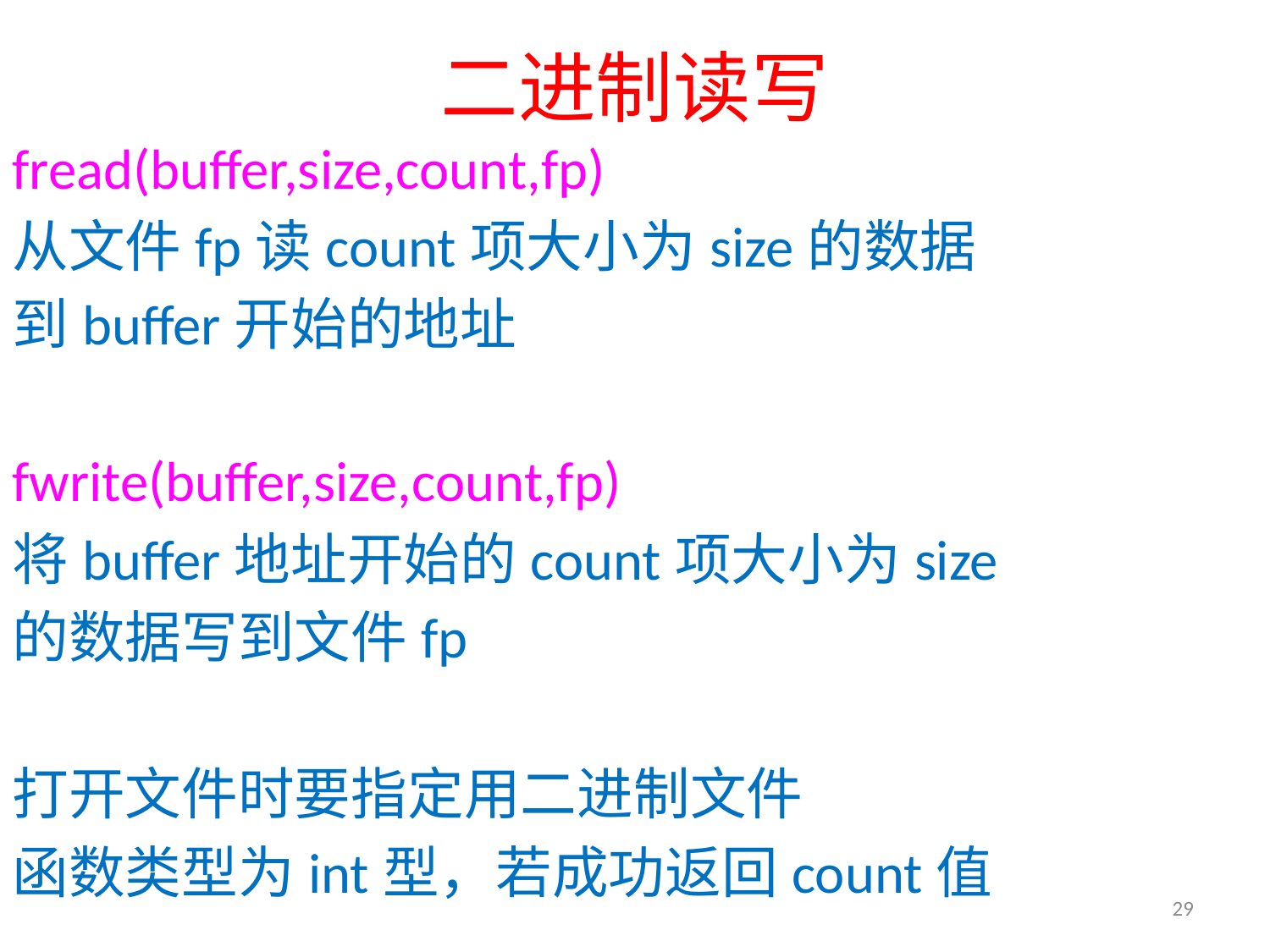

# 二进制读写
fread(buffer,size,count,fp)
从文件fp读count项大小为size的数据
到buffer开始的地址

fwrite(buffer,size,count,fp)
将buffer地址开始的count项大小为size
的数据写到文件fp

打开文件时要指定用二进制文件
函数类型为int型，若成功返回count值
29